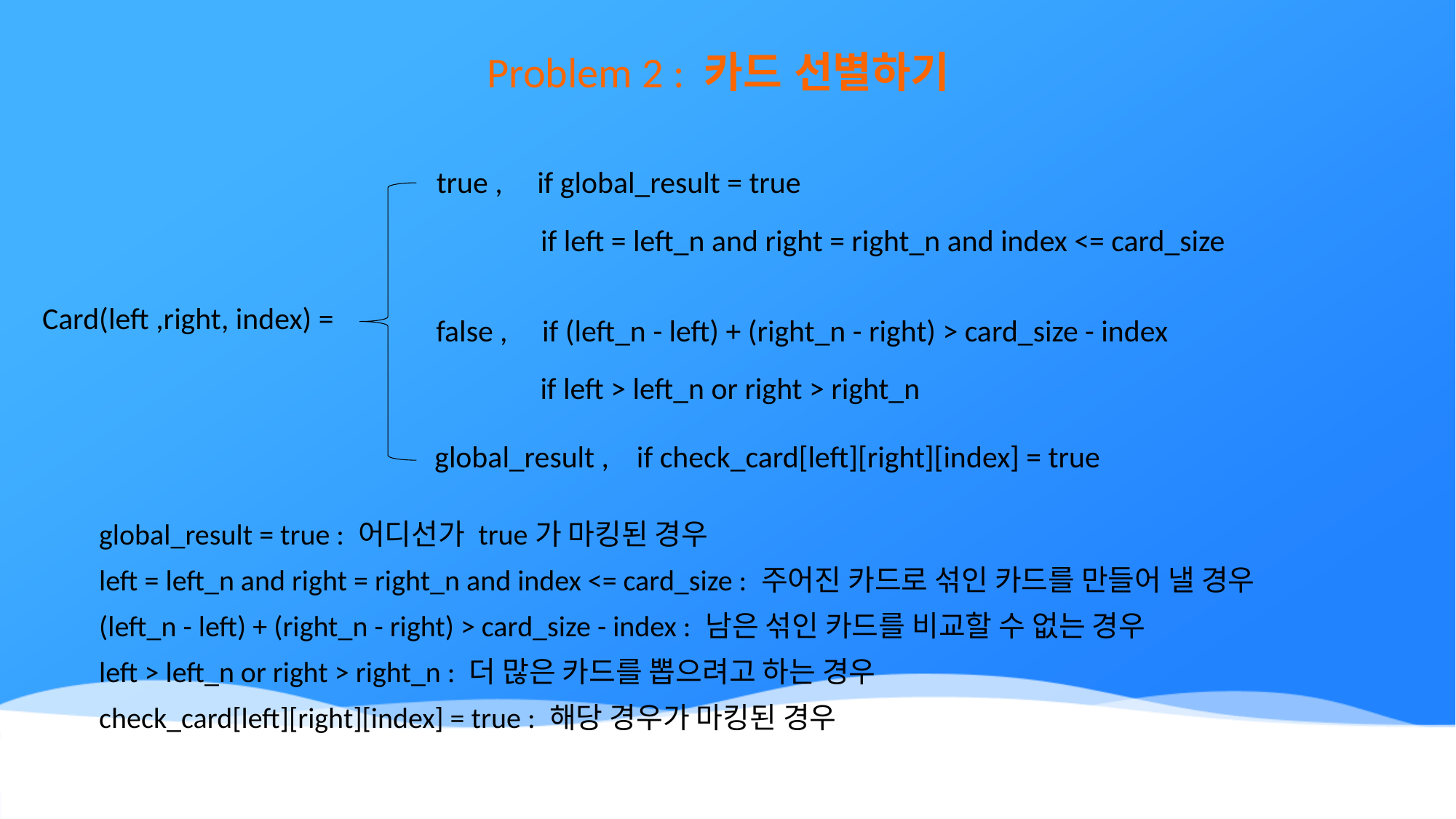

# Problem 2 : 카드 선별하기
true ,     if global_result = true

   if left = left_n and right = right_n and index <= card_size
Card(left ,right, index) =
false ,     if (left_n - left) + (right_n - right) > card_size - index
   if left > left_n or right > right_n
 global_result ,    if check_card[left][right][index] = true
global_result = true : 어디선가 true가 마킹된 경우
left = left_n and right = right_n and index <= card_size : 주어진 카드로 섞인 카드를 만들어 낼 경우
(left_n - left) + (right_n - right) > card_size - index : 남은 섞인 카드를 비교할 수 없는 경우
left > left_n or right > right_n : 더 많은 카드를 뽑으려고 하는 경우
check_card[left][right][index] = true : 해당 경우가 마킹된 경우